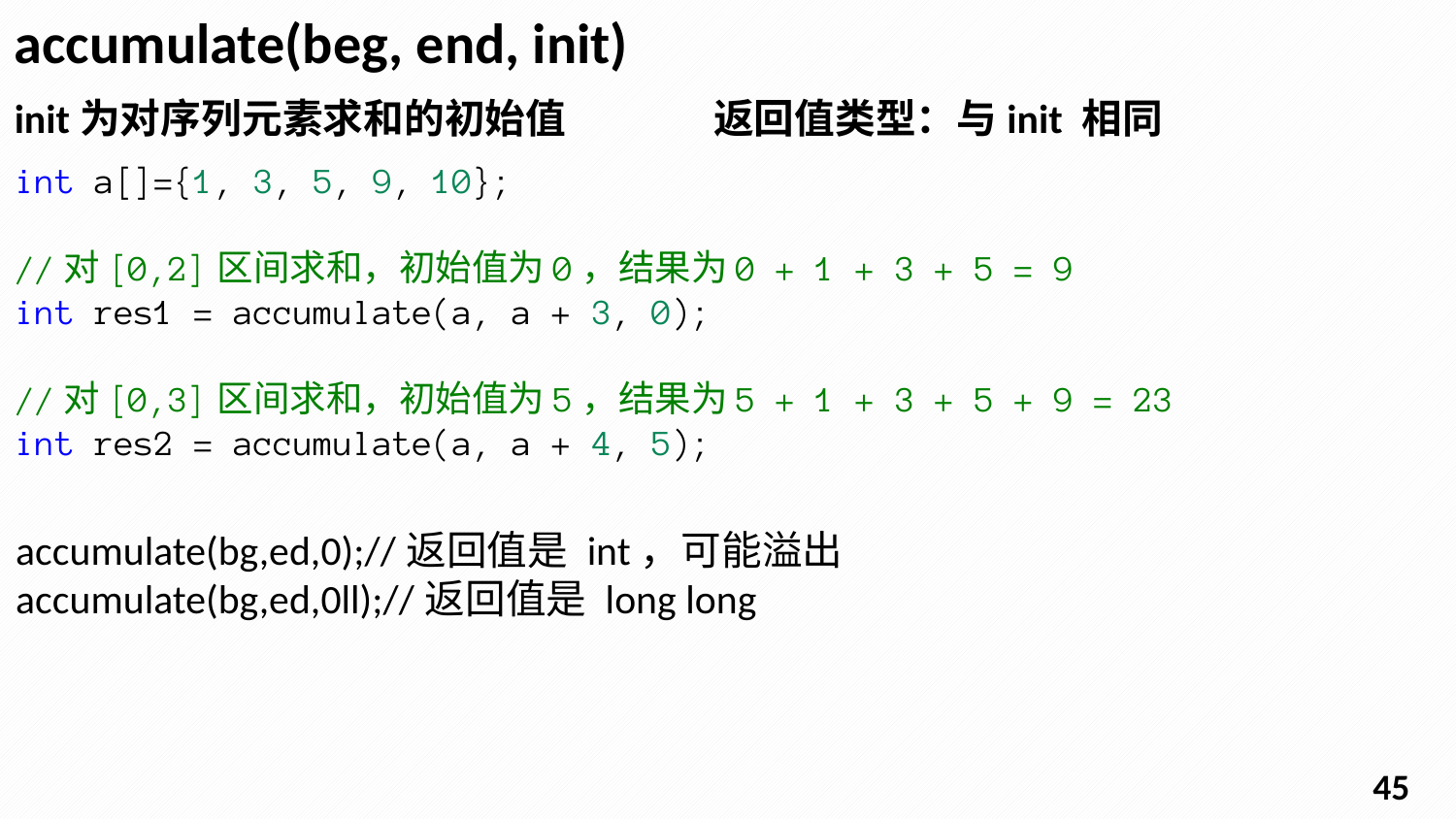

accumulate(beg, end, init)
init为对序列元素求和的初始值                返回值类型：与init 相同
int a[]={1, 3, 5, 9, 10};
//对[0,2]区间求和，初始值为0，结果为0 + 1 + 3 + 5 = 9
int res1 = accumulate(a, a + 3, 0);
//对[0,3]区间求和，初始值为5，结果为5 + 1 + 3 + 5 + 9 = 23
int res2 = accumulate(a, a + 4, 5);
accumulate(bg,ed,0);//返回值是 int，可能溢出
accumulate(bg,ed,0ll);//返回值是 long long
45